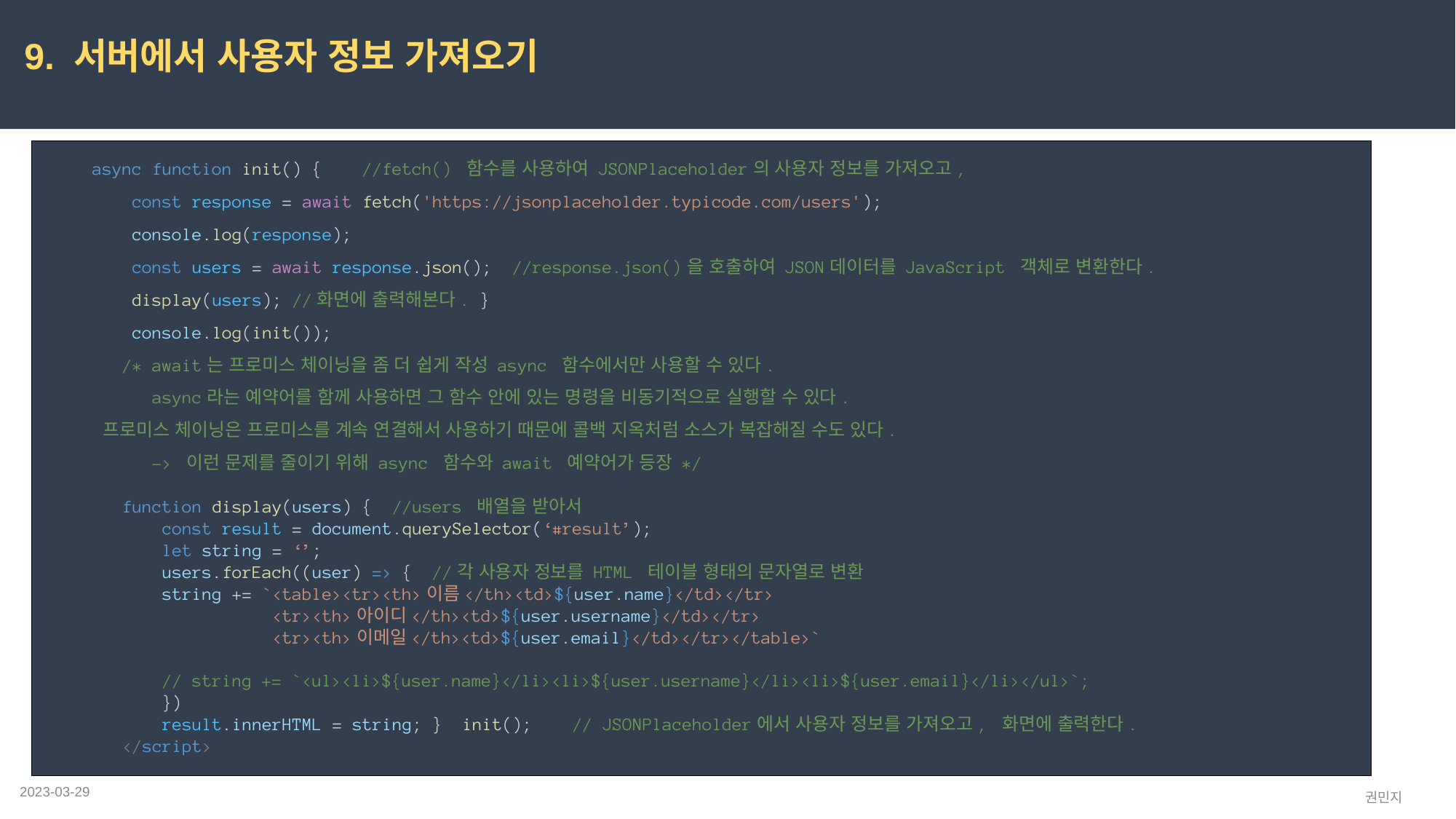

9. 서버에서 사용자 정보 가져오기
     async function init() {    //fetch() 함수를 사용하여 JSONPlaceholder의 사용자 정보를 가져오고,
         const response = await fetch('https://jsonplaceholder.typicode.com/users');
         console.log(response);
         const users = await response.json();  //response.json()을 호출하여 JSON데이터를 JavaScript 객체로 변환한다.
         display(users); //화면에 출력해본다. }
         console.log(init());
        /* await는 프로미스 체이닝을 좀 더 쉽게 작성 async 함수에서만 사용할 수 있다.
           async라는 예약어를 함께 사용하면 그 함수 안에 있는 명령을 비동기적으로 실행할 수 있다.
           프로미스 체이닝은 프로미스를 계속 연결해서 사용하기 때문에 콜백 지옥처럼 소스가 복잡해질 수도 있다.
           -> 이런 문제를 줄이기 위해 async 함수와 await 예약어가 등장 */
        function display(users) {  //users 배열을 받아서
            const result = document.querySelector(‘#result’);
            let string = ‘’;
            users.forEach((user) => {  //각 사용자 정보를 HTML 테이블 형태의 문자열로 변환
            string += `<table><tr><th>이름</th><td>${user.name}</td></tr>
                       <tr><th>아이디</th><td>${user.username}</td></tr>
                       <tr><th>이메일</th><td>${user.email}</td></tr></table>`
            // string += `<ul><li>${user.name}</li><li>${user.username}</li><li>${user.email}</li></ul>`;
            })
            result.innerHTML = string; }  init();    // JSONPlaceholder에서 사용자 정보를 가져오고, 화면에 출력한다.
        </script>
2023-03-29
권민지